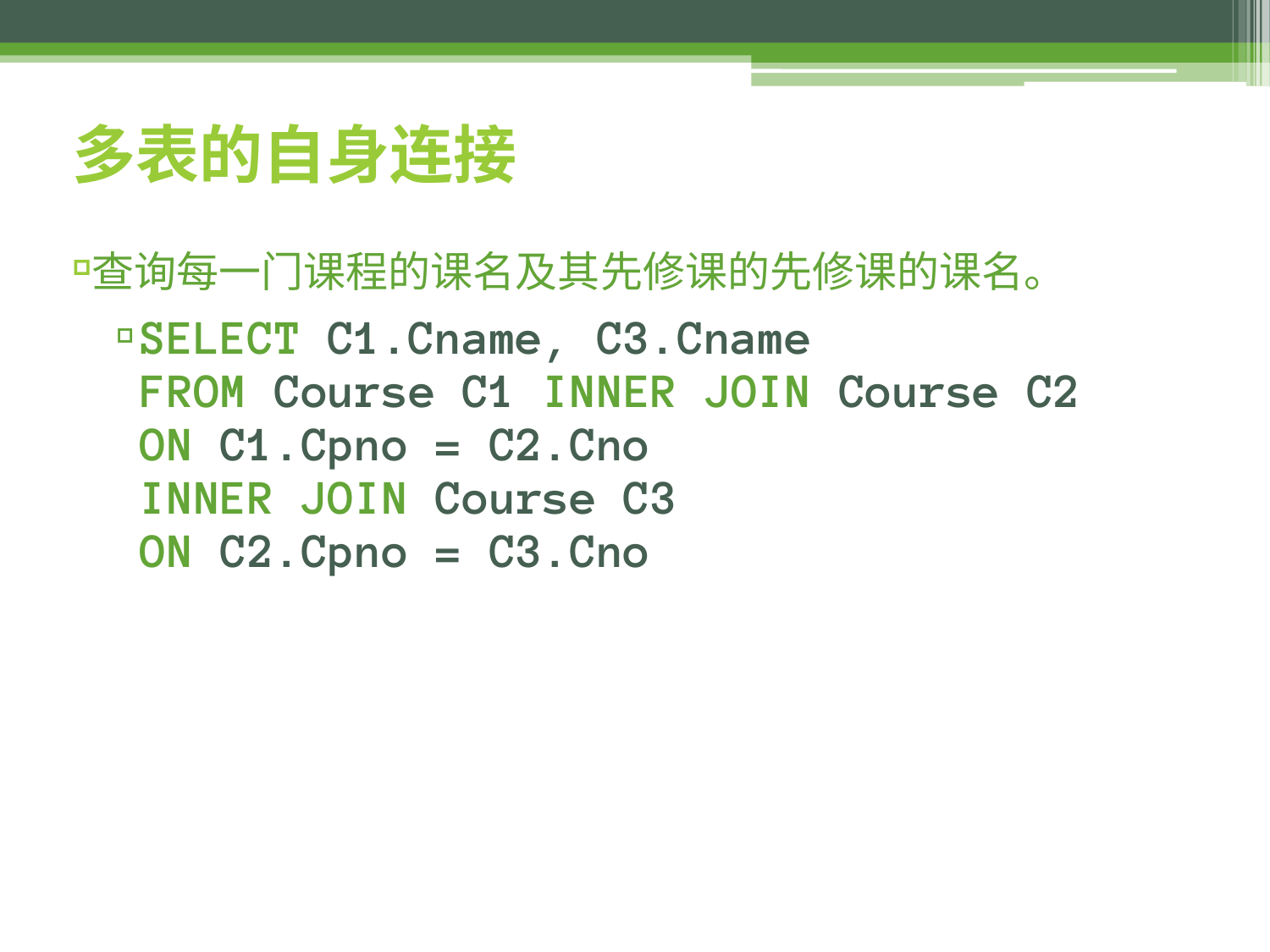

# 多表的自身连接
查询每一门课程的课名及其先修课的先修课的课名。
SELECT C1.Cname, C3.Cname
FROM Course C1 INNER JOIN Course C2
ON C1.Cpno = C2.Cno
INNER JOIN Course C3
ON C2.Cpno = C3.Cno